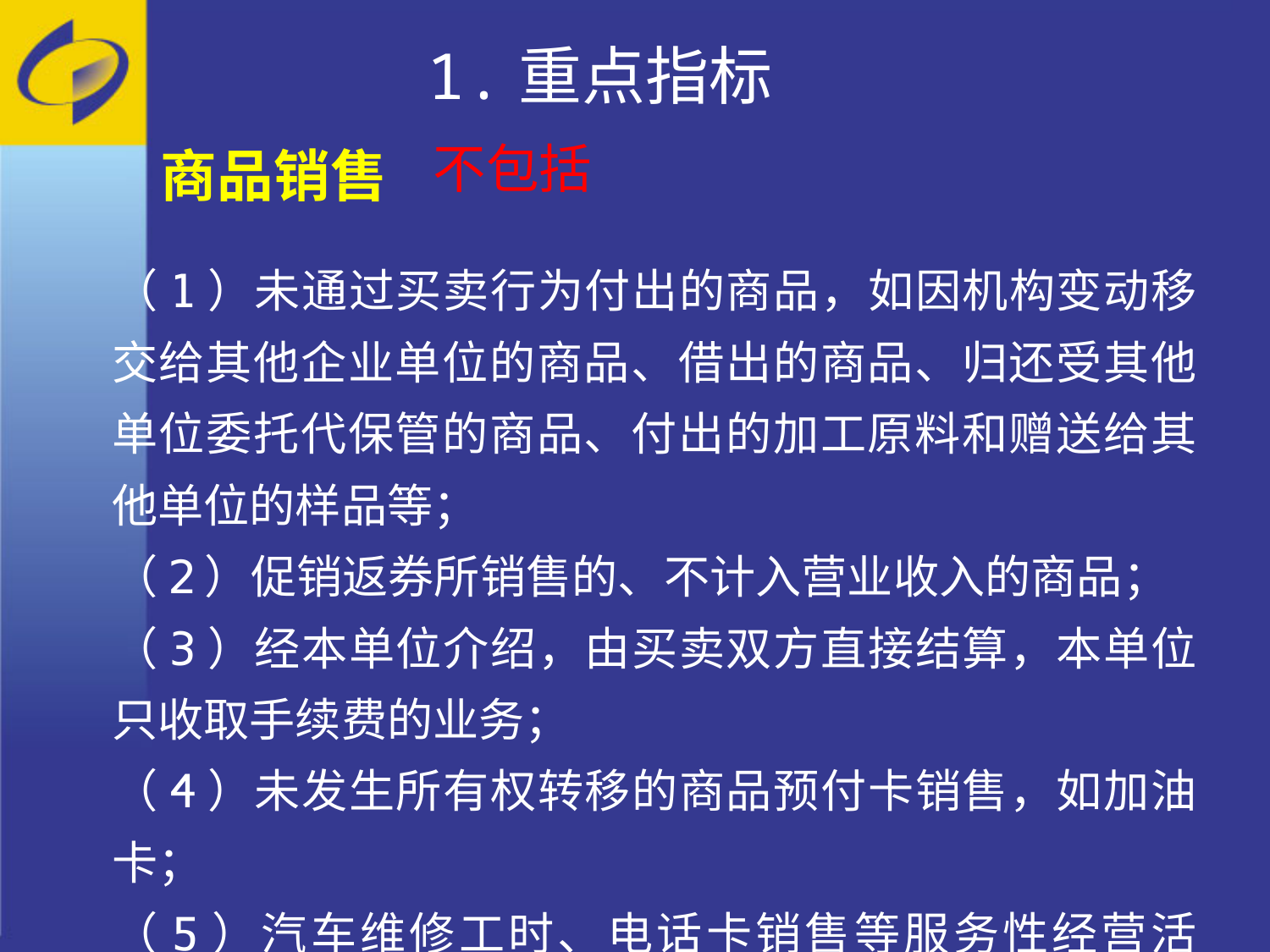

1.重点指标
不包括
商品销售
（1）未通过买卖行为付出的商品，如因机构变动移交给其他企业单位的商品、借出的商品、归还受其他单位委托代保管的商品、付出的加工原料和赠送给其他单位的样品等；
（2）促销返券所销售的、不计入营业收入的商品；
（3）经本单位介绍，由买卖双方直接结算，本单位只收取手续费的业务；
（4）未发生所有权转移的商品预付卡销售，如加油卡；
（5）汽车维修工时、电话卡销售等服务性经营活动；